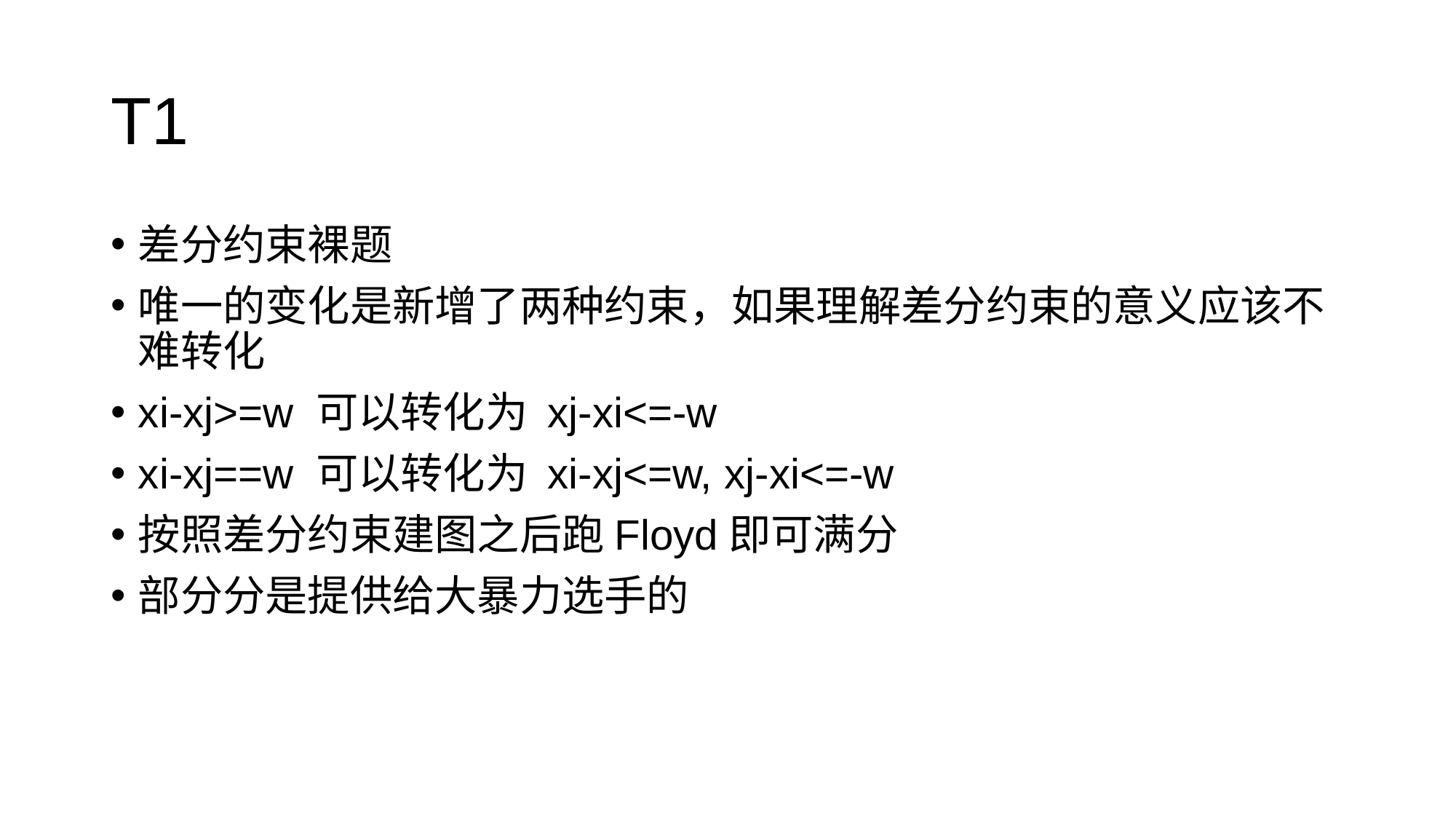

# T1
差分约束裸题
唯一的变化是新增了两种约束，如果理解差分约束的意义应该不难转化
xi-xj>=w 可以转化为 xj-xi<=-w
xi-xj==w 可以转化为 xi-xj<=w, xj-xi<=-w
按照差分约束建图之后跑Floyd即可满分
部分分是提供给大暴力选手的